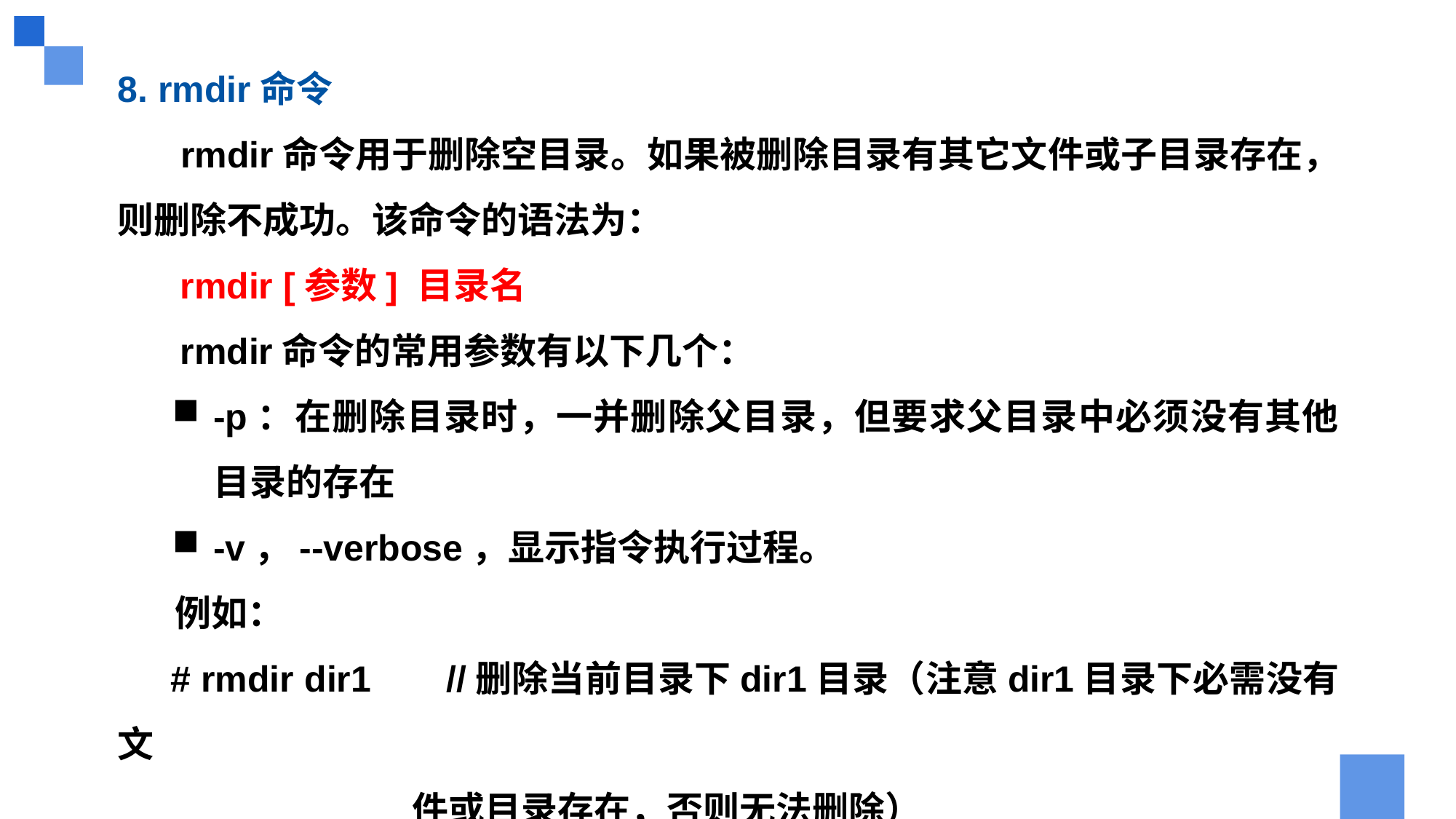

8. rmdir命令
   rmdir命令用于删除空目录。如果被删除目录有其它文件或子目录存在，则删除不成功。该命令的语法为：
   rmdir [参数] 目录名
   rmdir命令的常用参数有以下几个：
-p：在删除目录时，一并删除父目录，但要求父目录中必须没有其他目录的存在
-v，--verbose，显示指令执行过程。
  例如：
  # rmdir dir1	//删除当前目录下dir1目录（注意dir1目录下必需没有文
                               件或目录存在，否则无法删除）
17